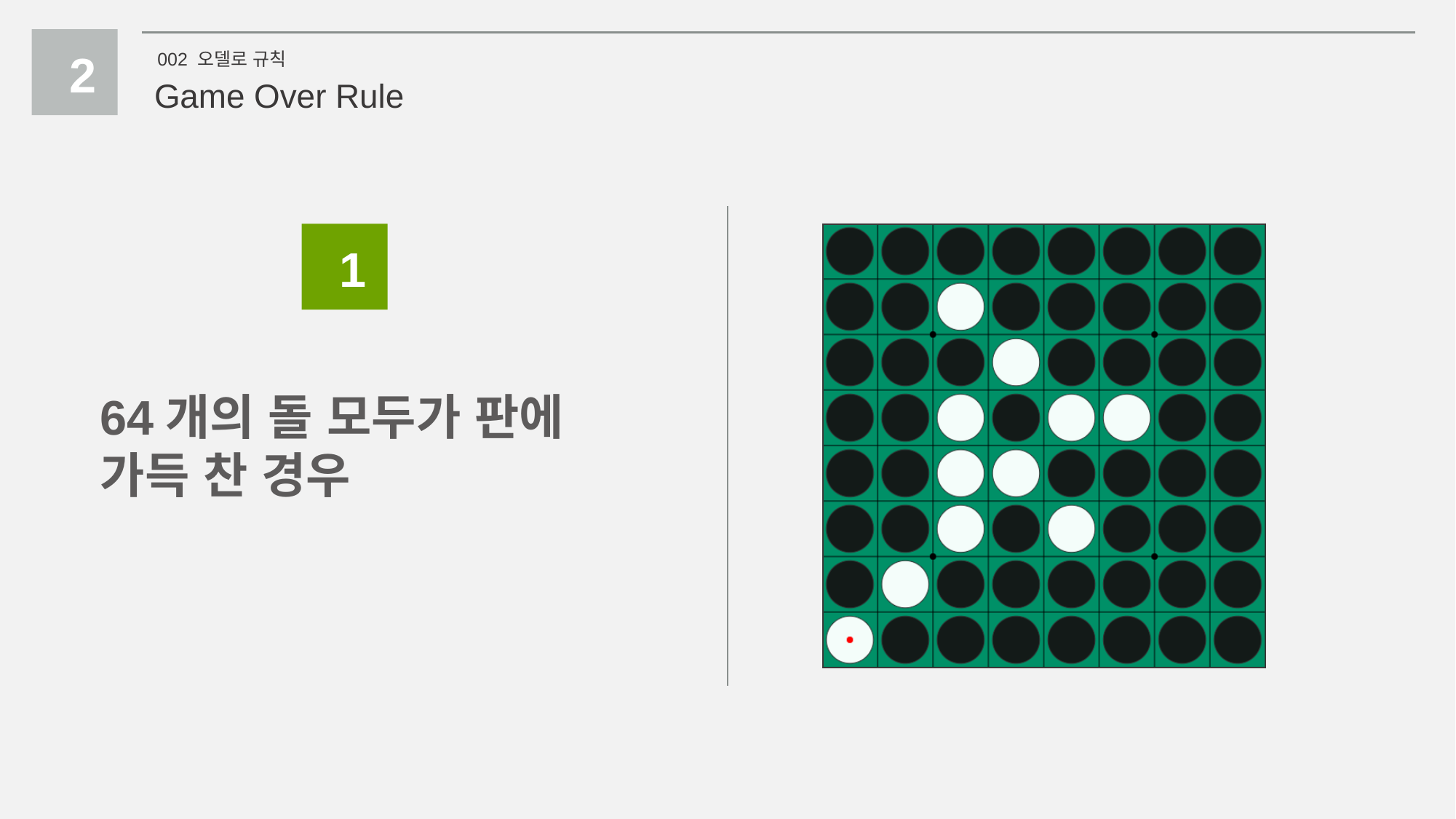

2
002 오델로 규칙
Game Over Rule

1
64개의 돌 모두가 판에 가득 찬 경우